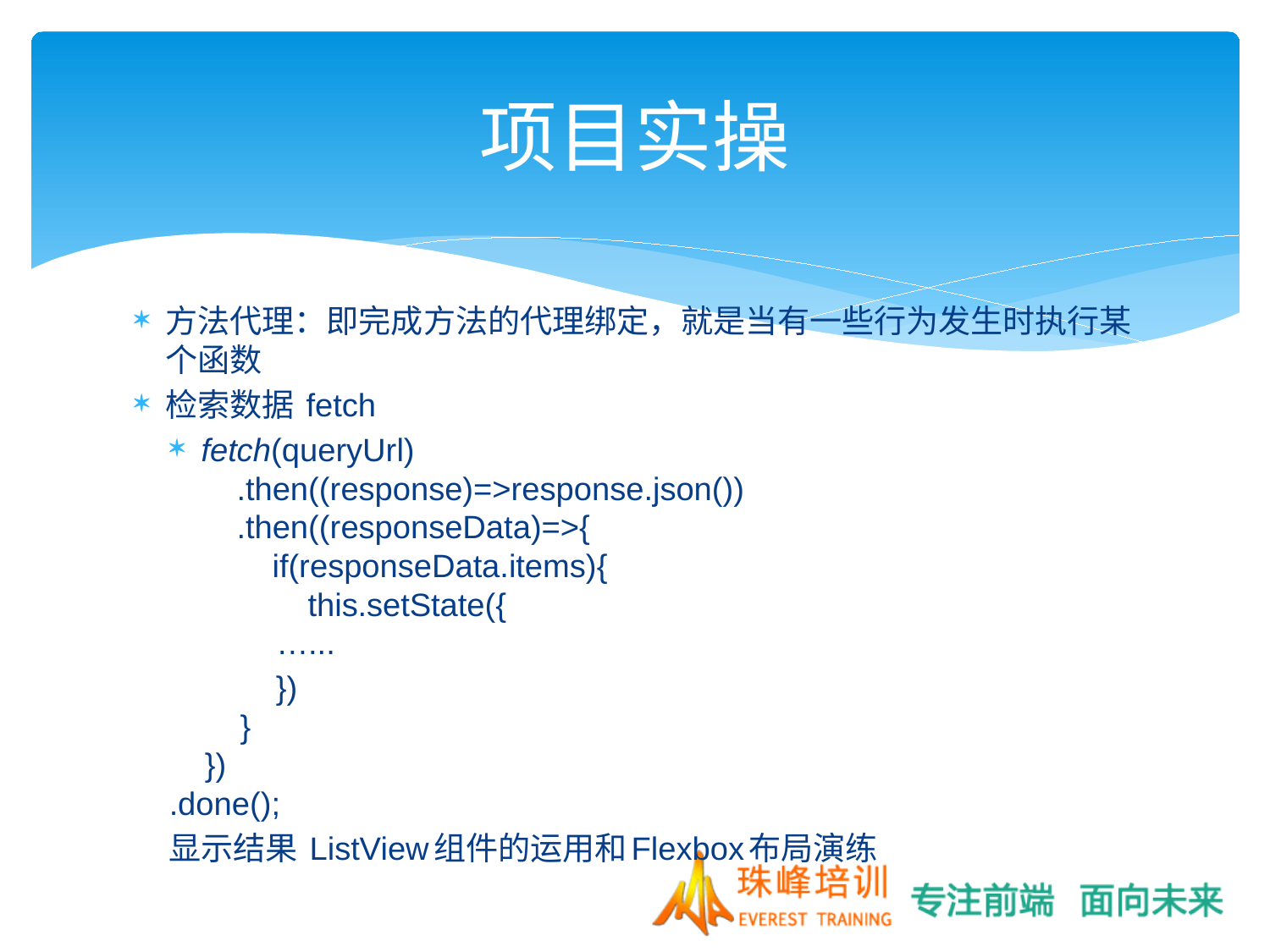

# 项目实操
方法代理：即完成方法的代理绑定，就是当有一些行为发生时执行某个函数
检索数据 fetch
fetch(queryUrl)
    .then((response)=>response.json())
    .then((responseData)=>{
        if(responseData.items){
            this.setState({
		…...
            })
        }
    })
.done();
显示结果 ListView组件的运用和Flexbox布局演练